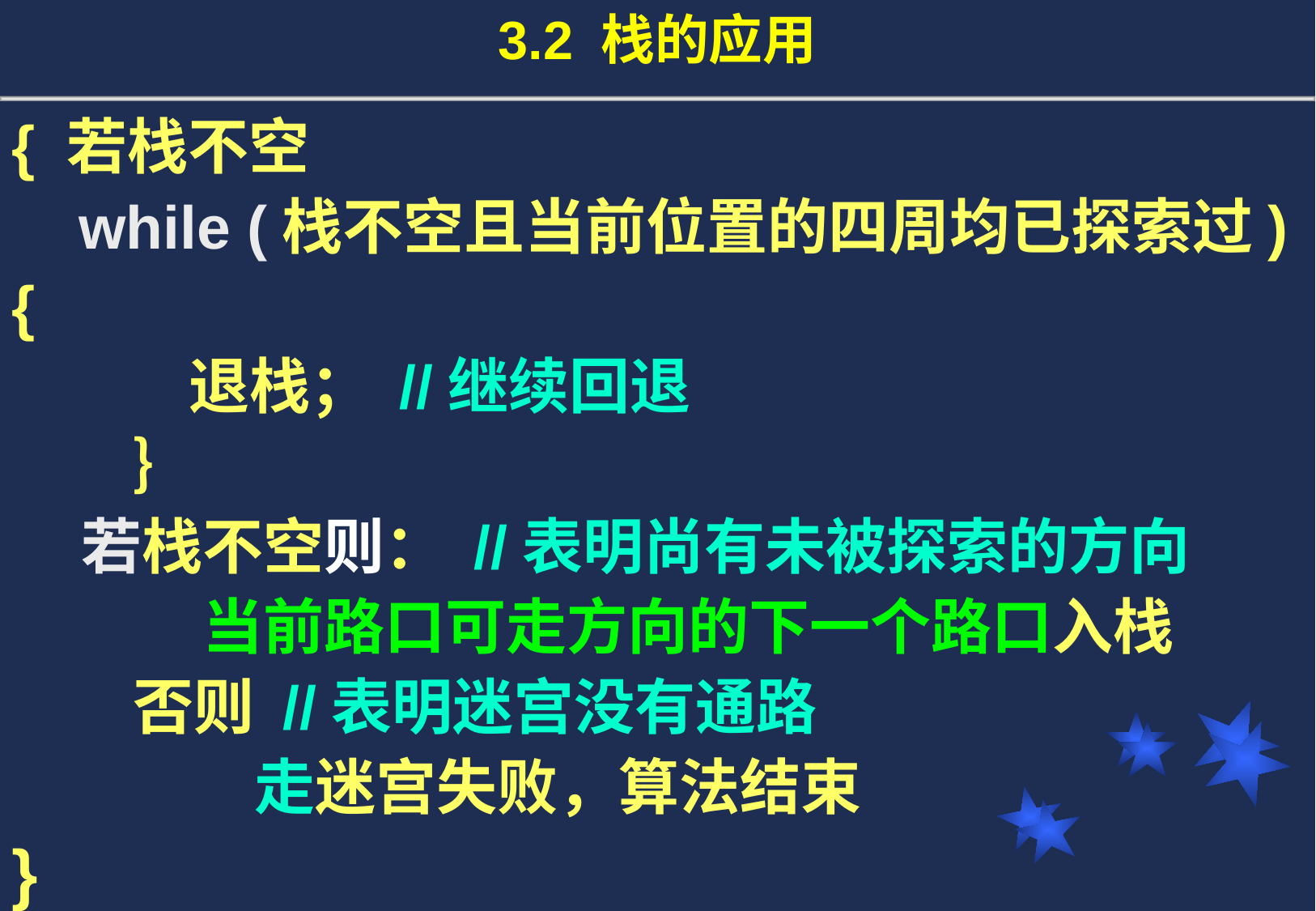

3.2 栈的应用
{ 若栈不空
    while (栈不空且当前位置的四周均已探索过) {
	   退栈； //继续回退
	｝
    若栈不空则： //表明尚有未被探索的方向
	    当前路口可走方向的下一个路口入栈
	否则 //表明迷宫没有通路
		走迷宫失败，算法结束
}